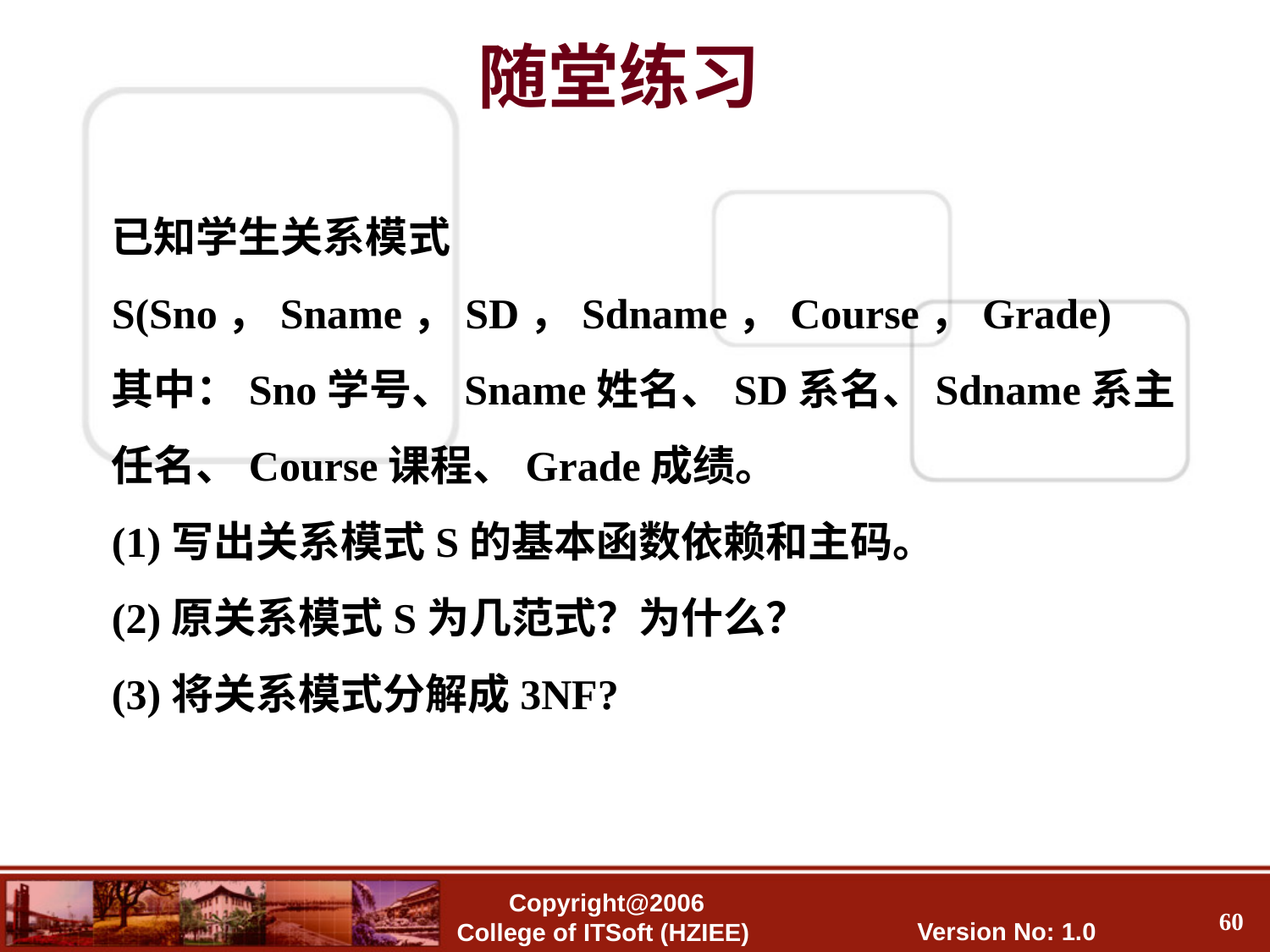

随堂练习
已知学生关系模式
S(Sno，Sname，SD，Sdname，Course，Grade)
其中：Sno学号、Sname姓名、SD系名、Sdname系主任名、Course课程、Grade成绩。
(1)写出关系模式S的基本函数依赖和主码。
(2)原关系模式S为几范式？为什么？
(3)将关系模式分解成3NF?